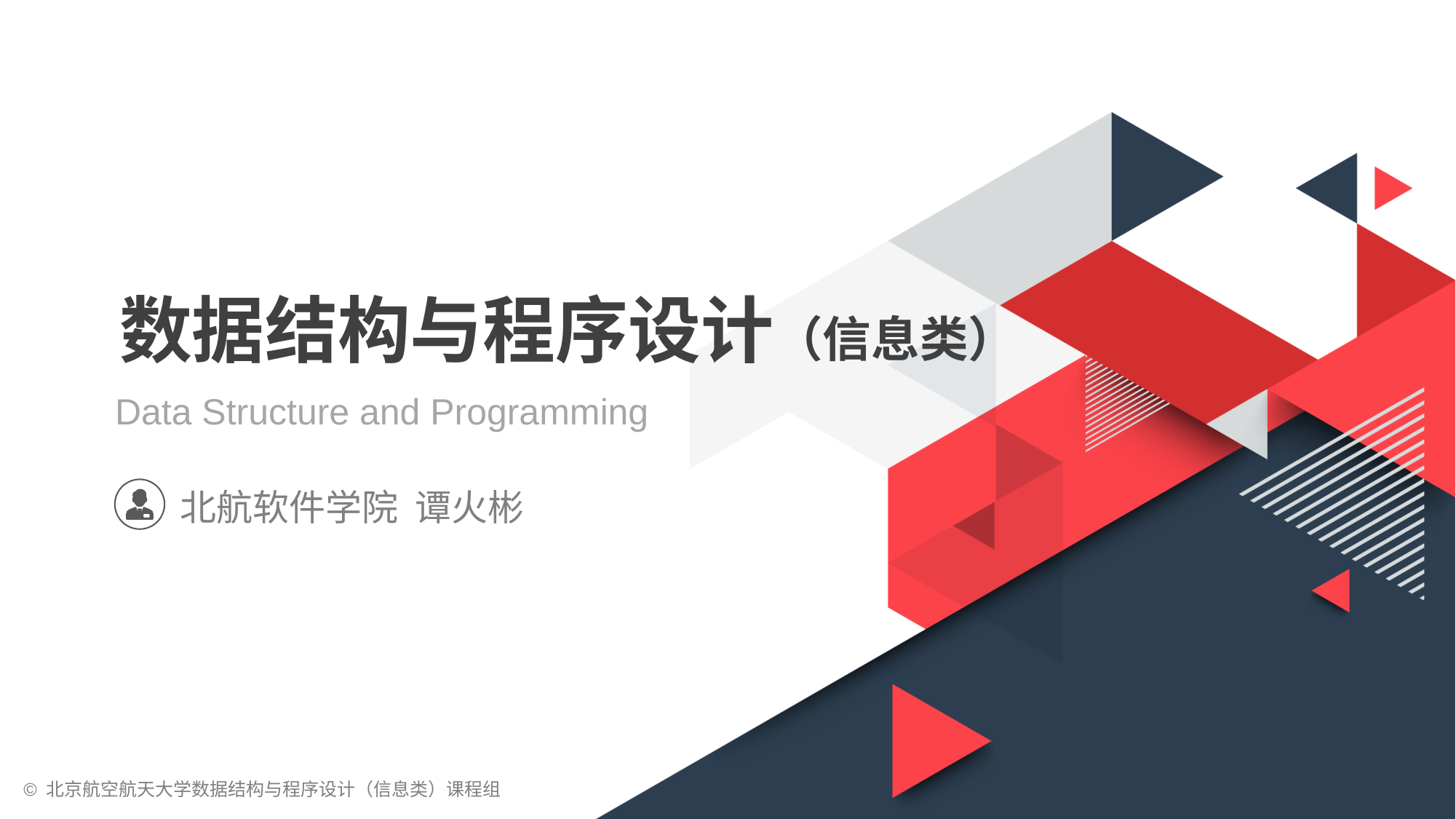

数据结构与程序设计（信息类）
Data Structure and Programming

北航软件学院  谭火彬
© 北京航空航天大学数据结构与程序设计（信息类）课程组